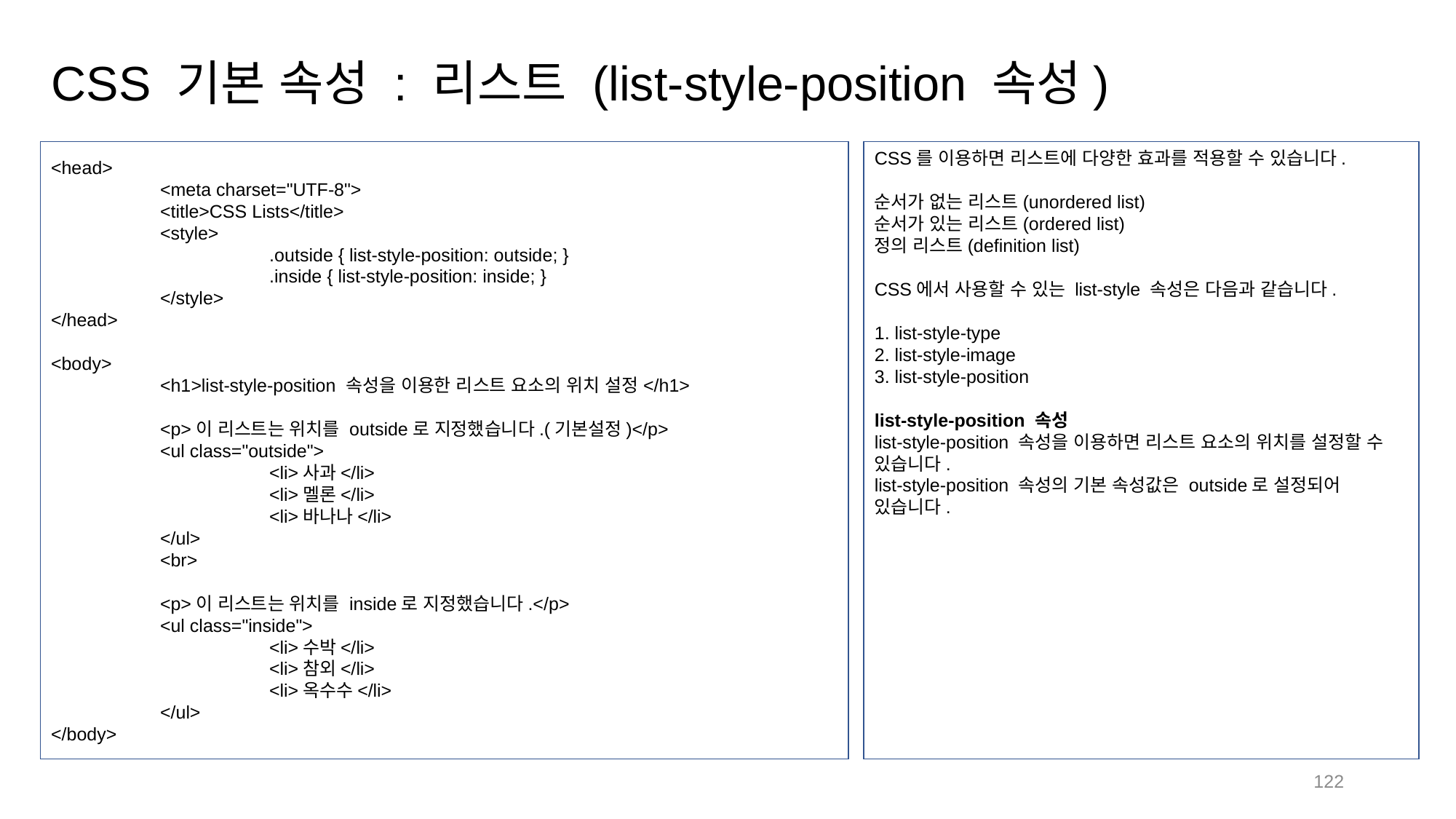

# CSS 기본 속성 : 리스트 (list-style-position 속성)
<head>
	<meta charset="UTF-8">
	<title>CSS Lists</title>
	<style>
		.outside { list-style-position: outside; }
		.inside { list-style-position: inside; }
	</style>
</head>

<body>
	<h1>list-style-position 속성을 이용한 리스트 요소의 위치 설정</h1>

	<p>이 리스트는 위치를 outside로 지정했습니다.(기본설정)</p>
	<ul class="outside">
		<li>사과</li>
		<li>멜론</li>
		<li>바나나</li>
	</ul>
	<br>

	<p>이 리스트는 위치를 inside로 지정했습니다.</p>
	<ul class="inside">
		<li>수박</li>
		<li>참외</li>
		<li>옥수수</li>
	</ul>
</body>
CSS를 이용하면 리스트에 다양한 효과를 적용할 수 있습니다.

순서가 없는 리스트(unordered list)
순서가 있는 리스트(ordered list)
정의 리스트(definition list)

CSS에서 사용할 수 있는 list-style 속성은 다음과 같습니다.

1. list-style-type
2. list-style-image
3. list-style-position
list-style-position 속성
list-style-position 속성을 이용하면 리스트 요소의 위치를 설정할 수 있습니다.
list-style-position 속성의 기본 속성값은 outside로 설정되어 있습니다.

122